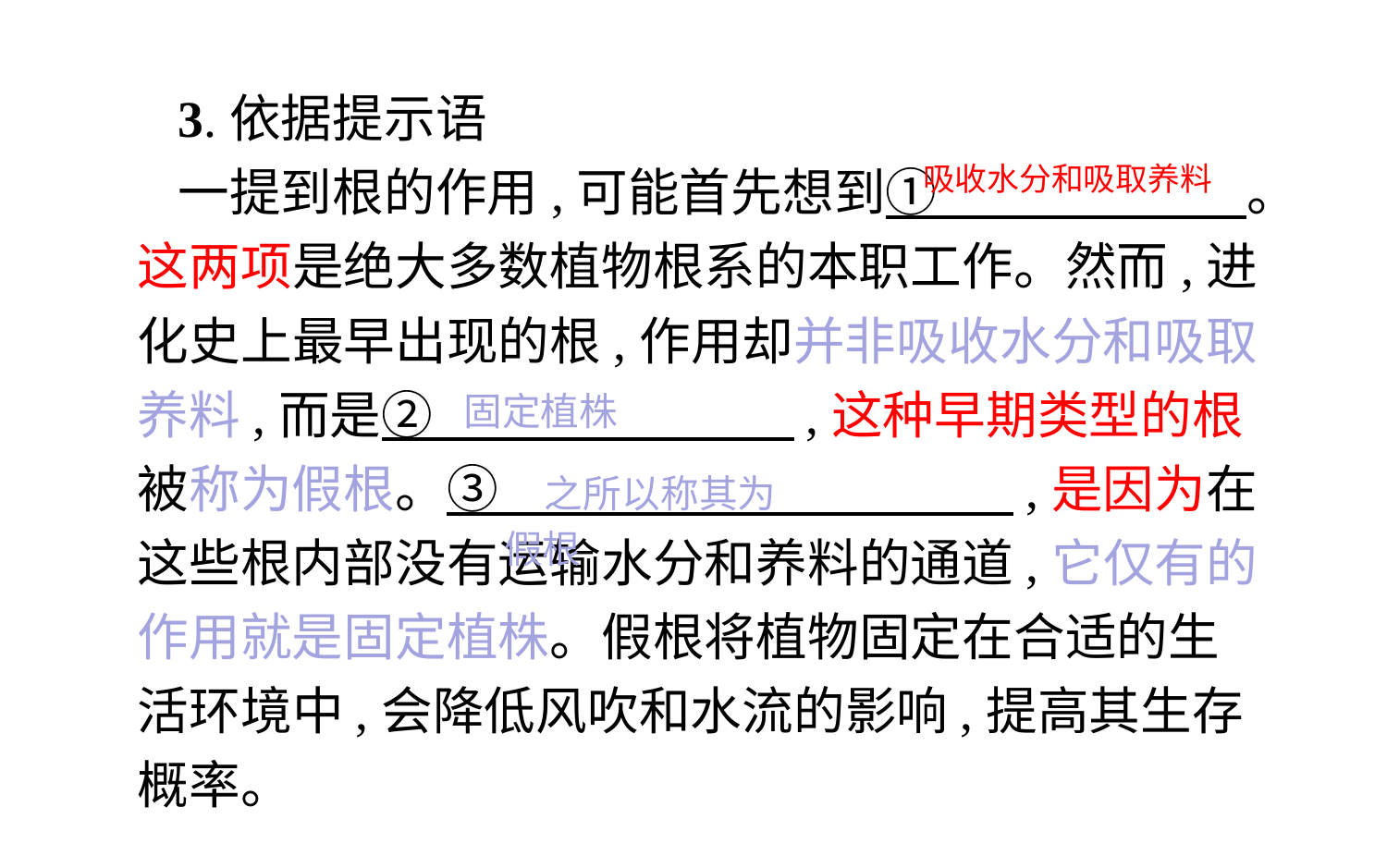

3.依据提示语
一提到根的作用,可能首先想到①　　　　　　。这两项是绝大多数植物根系的本职工作。然而,进化史上最早出现的根,作用却并非吸收水分和吸取养料,而是②　　　　　　　,这种早期类型的根被称为假根。③　　　　　　　　　　,是因为在这些根内部没有运输水分和养料的通道,它仅有的作用就是固定植株。假根将植物固定在合适的生活环境中,会降低风吹和水流的影响,提高其生存概率。
吸收水分和吸取养料
固定植株
之所以称其为假根